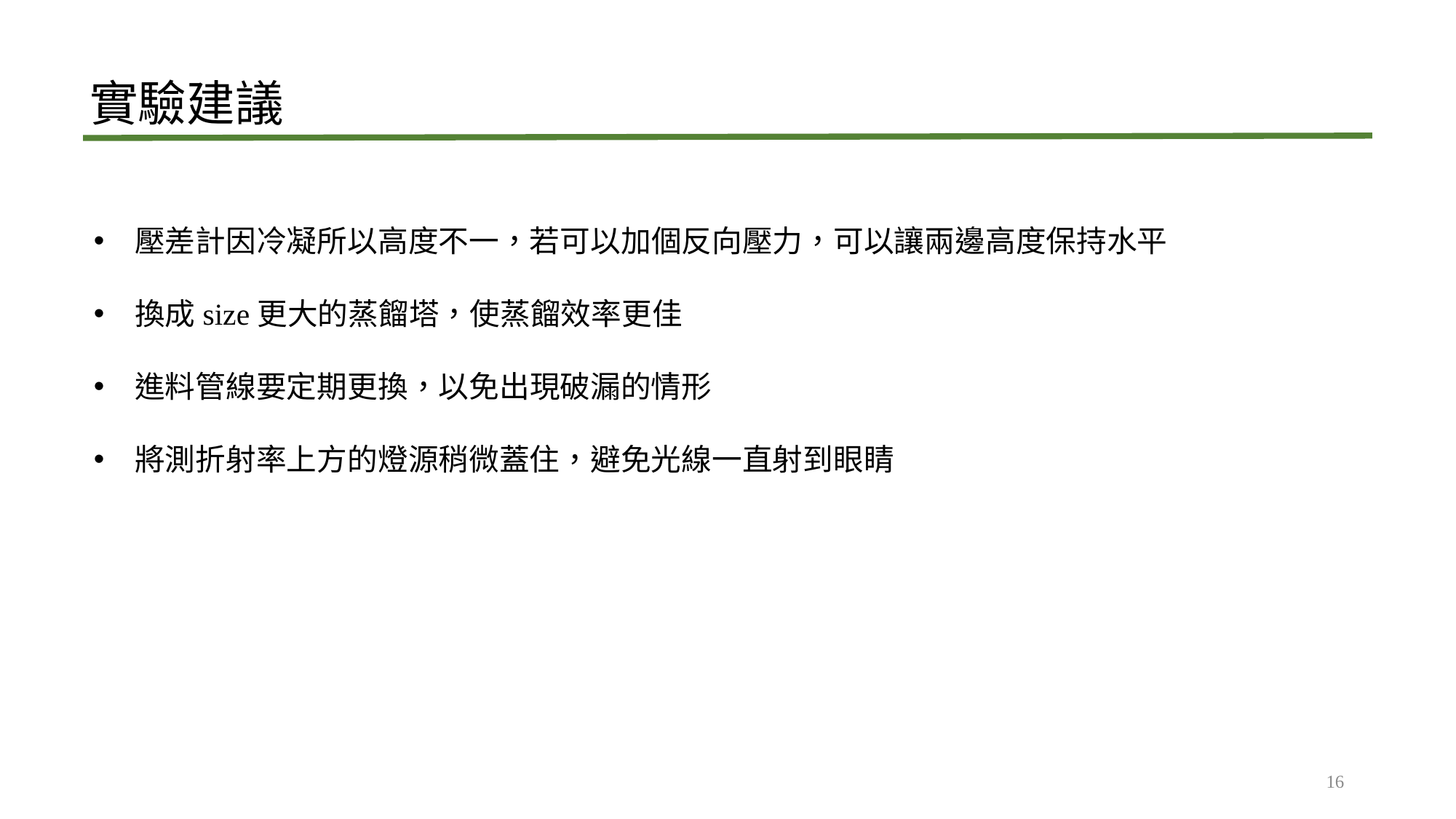

實驗建議
壓差計因冷凝所以高度不一，若可以加個反向壓力，可以讓兩邊高度保持水平
換成size更大的蒸餾塔，使蒸餾效率更佳
進料管線要定期更換，以免出現破漏的情形
將測折射率上方的燈源稍微蓋住，避免光線一直射到眼睛

16